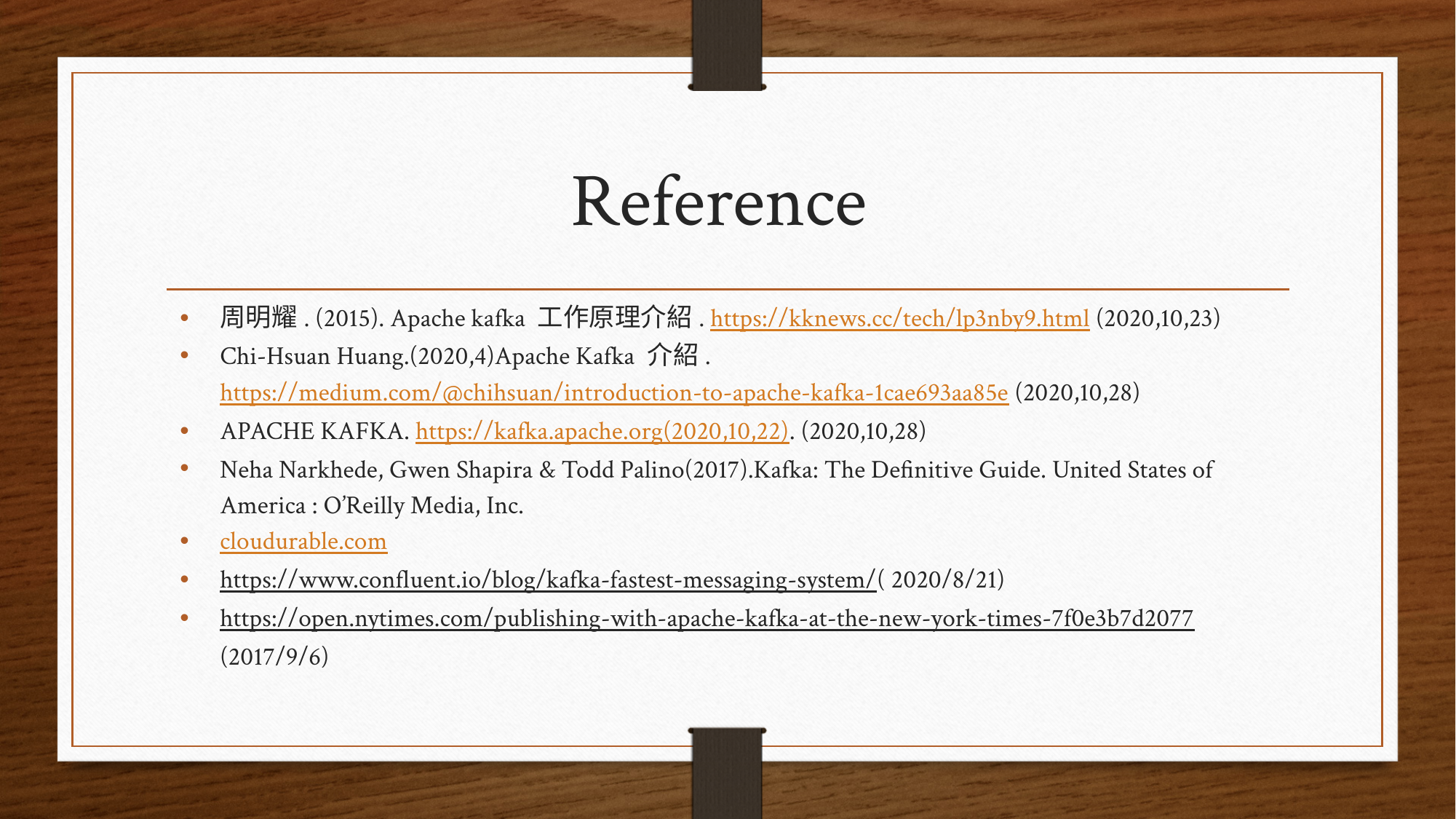

# Reference
周明耀. (2015). Apache kafka 工作原理介紹. https://kknews.cc/tech/lp3nby9.html (2020,10,23)
Chi-Hsuan Huang.(2020,4)Apache Kafka 介紹. https://medium.com/@chihsuan/introduction-to-apache-kafka-1cae693aa85e (2020,10,28)
APACHE KAFKA. https://kafka.apache.org(2020,10,22). (2020,10,28)
Neha Narkhede, Gwen Shapira & Todd Palino(2017).Kafka: The Definitive Guide. United States of America : O’Reilly Media, Inc.
cloudurable.com
https://www.confluent.io/blog/kafka-fastest-messaging-system/( 2020/8/21)
https://open.nytimes.com/publishing-with-apache-kafka-at-the-new-york-times-7f0e3b7d2077 (2017/9/6)